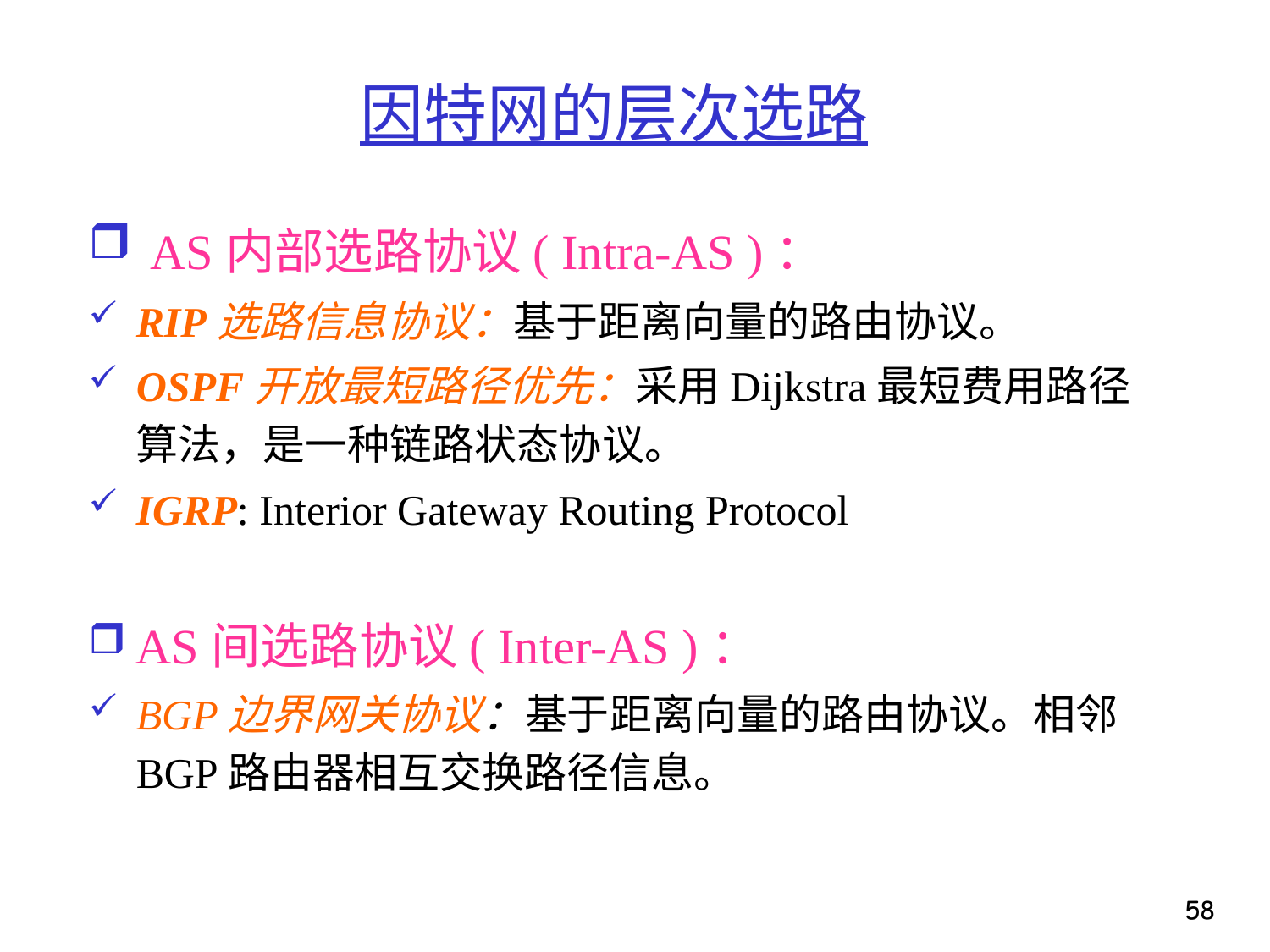

# 因特网的层次选路
 AS内部选路协议( Intra-AS )：
RIP选路信息协议：基于距离向量的路由协议。
OSPF开放最短路径优先：采用Dijkstra最短费用路径算法，是一种链路状态协议。
IGRP: Interior Gateway Routing Protocol

AS间选路协议( Inter-AS )：
BGP边界网关协议：基于距离向量的路由协议。相邻BGP路由器相互交换路径信息。
58